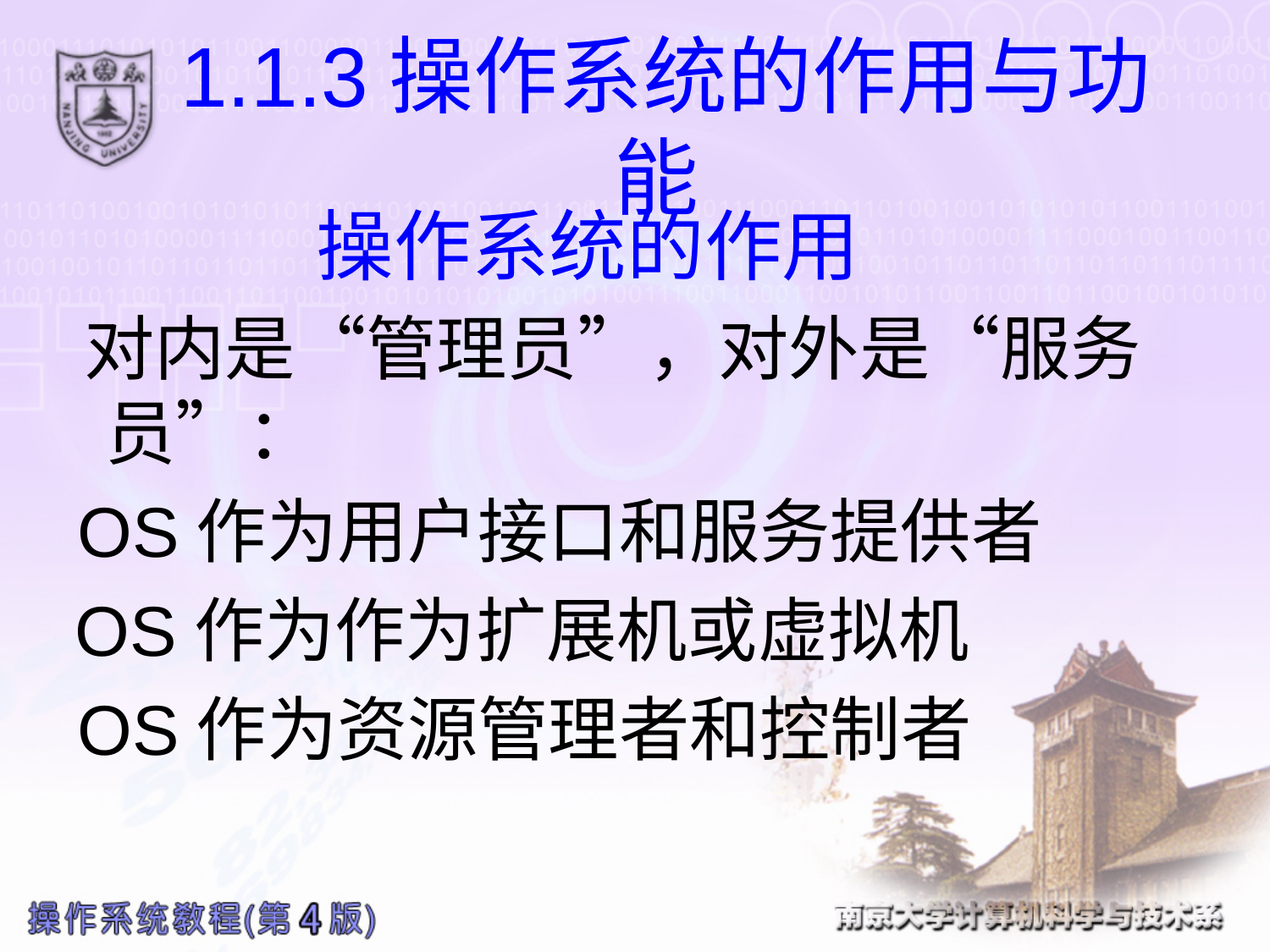

# 1.1.3操作系统的作用与功能
                   操作系统的作用
 对内是“管理员”，对外是“服务员”：
 OS作为用户接口和服务提供者
 OS作为作为扩展机或虚拟机
 OS作为资源管理者和控制者